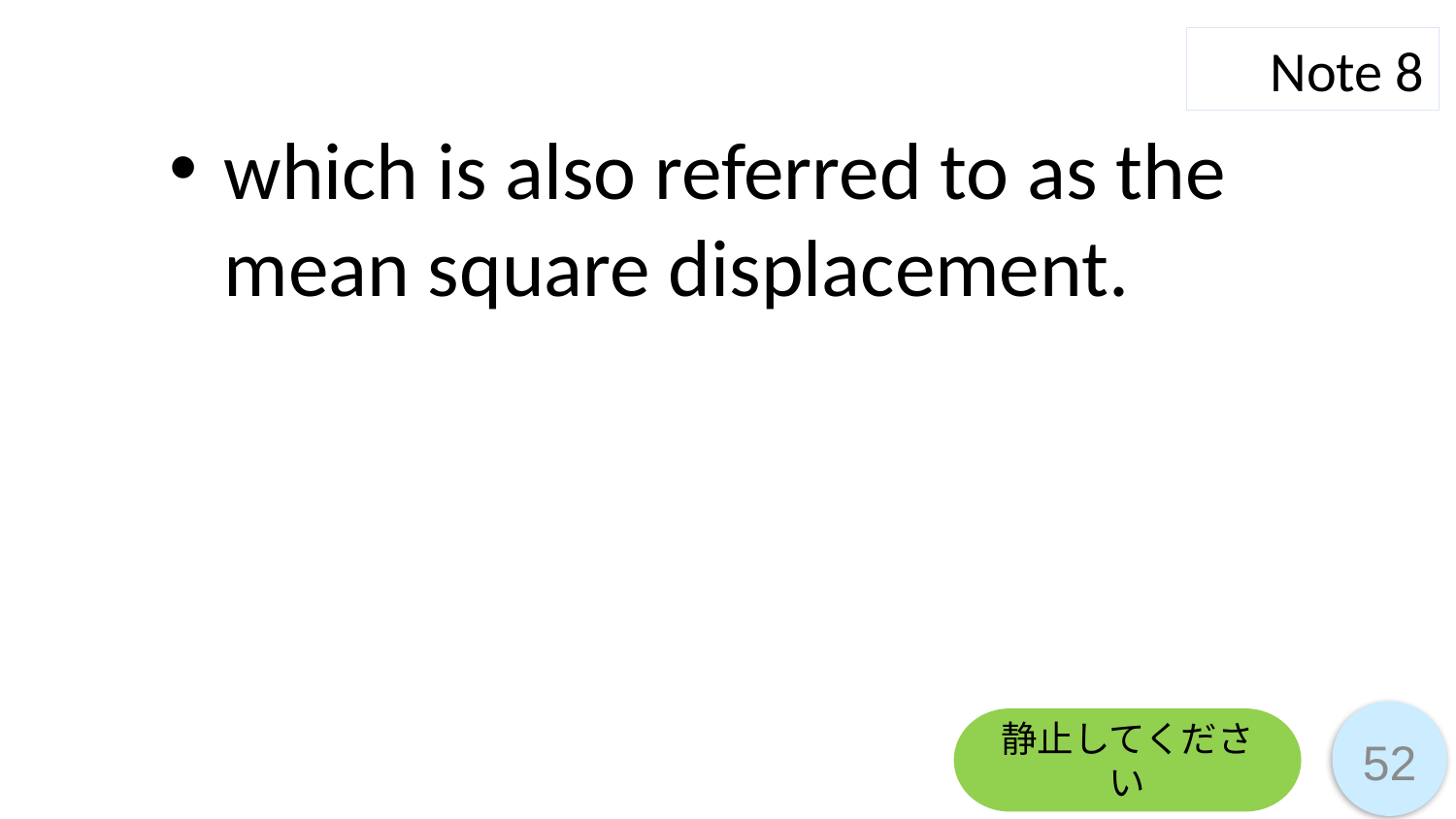

Note 8
which is also referred to as the mean square displacement.
静止してください
52